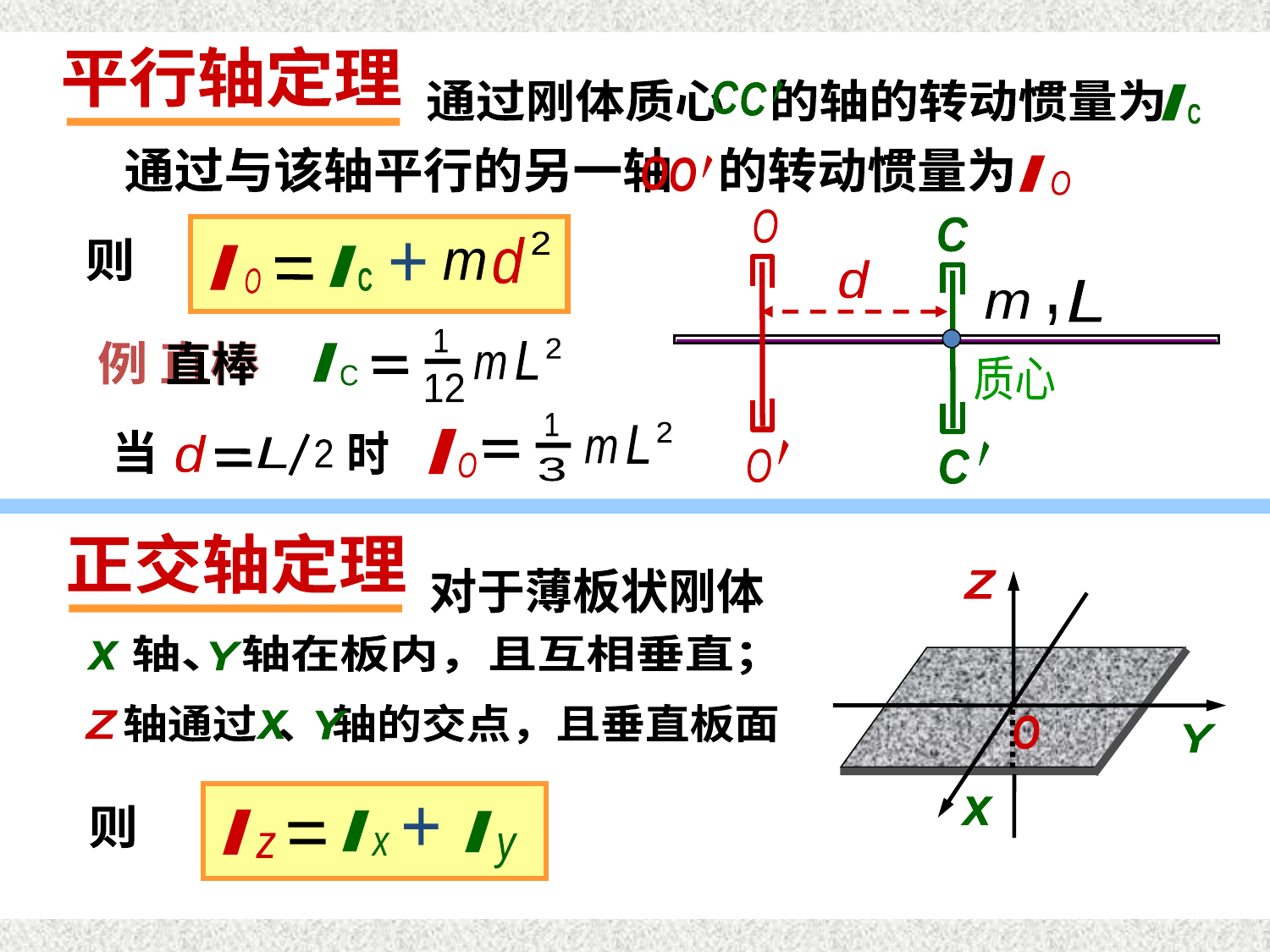

平行轴定理
通过刚体质心    的轴的转动惯量为

C
C
I
C

通过与该轴平行的另一轴    的转动惯量为
I

O
O
O
O
C

d

L
m
,

质心

O
C

2
d
则
+
I
I
C
m

O
1
2
L
m

12
I

C
例 直棒
直棒
1
2
L
I
m

O
3
当
时

d
L
2

正交轴定理
对于薄板状刚体
Z

轴、 轴在板内，且互相垂直；
x
Y

轴通过  、 轴的交点，且垂直板面
Z
x
Y

O
Y

+
I
I
I

x
z
y
x
则